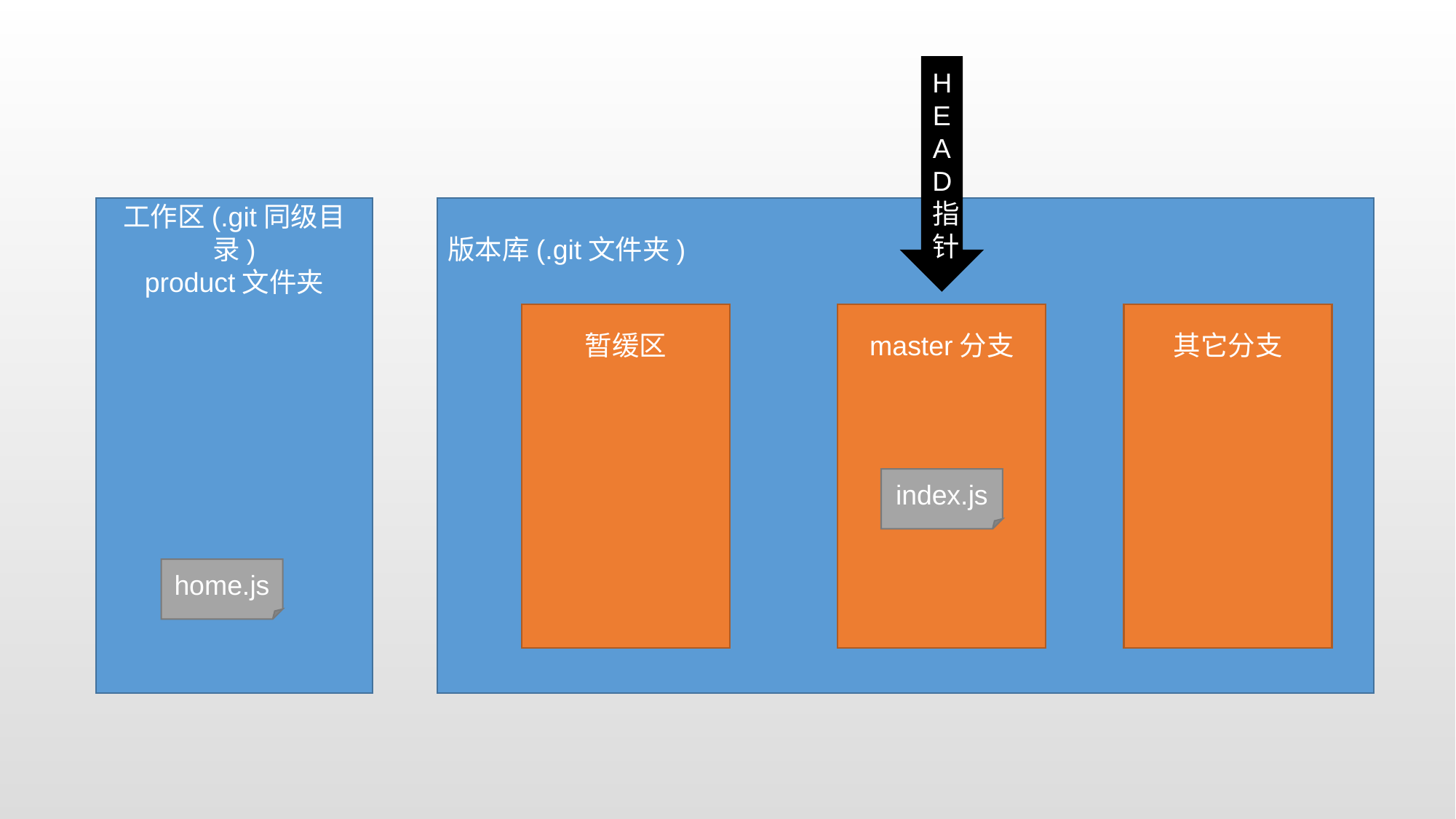

H
E
A
D指针
工作区(.git同级目录)
product文件夹

版本库(.git文件夹)

暂缓区

master分支

其它分支

index.js
home.js